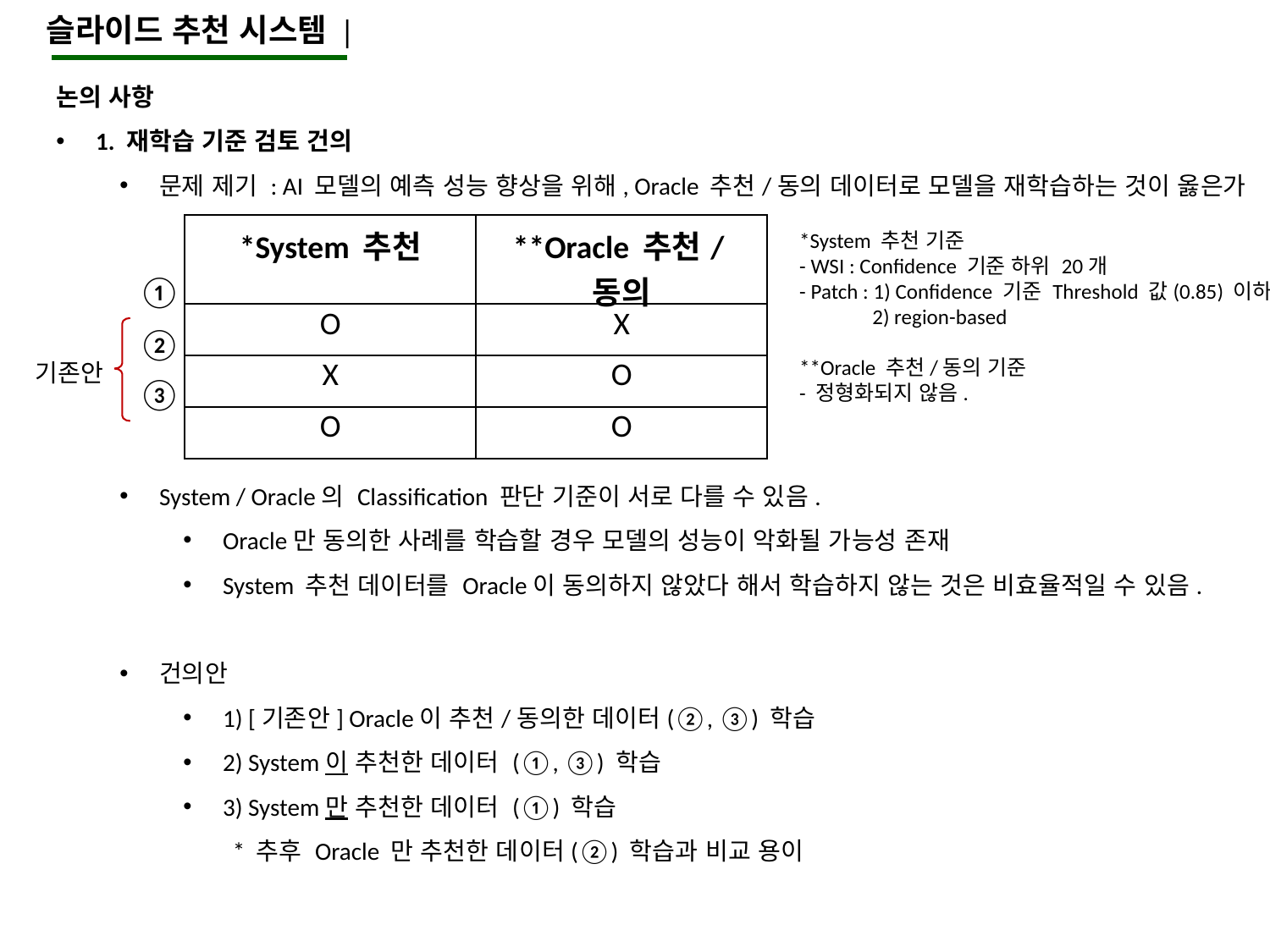

슬라이드 추천 시스템 |
논의 사항
1. 재학습 기준 검토 건의
문제 제기 : AI 모델의 예측 성능 향상을 위해, Oracle 추천/동의 데이터로 모델을 재학습하는 것이 옳은가

System / Oracle의 Classification 판단 기준이 서로 다를 수 있음.
Oracle만 동의한 사례를 학습할 경우 모델의 성능이 악화될 가능성 존재
System 추천 데이터를 Oracle이 동의하지 않았다 해서 학습하지 않는 것은 비효율적일 수 있음.

건의안
1) [기존안] Oracle이 추천/동의한 데이터(②, ③) 학습
2) System이 추천한 데이터 (①, ③) 학습
3) System만 추천한 데이터 (①) 학습
         * 추후 Oracle 만 추천한 데이터(②) 학습과 비교 용이
| \*System 추천 | \*\*Oracle 추천/동의 |
| --- | --- |
| O | X |
| X | O |
| O | O |
*System 추천 기준
- WSI : Confidence 기준 하위 20개
- Patch : 1) Confidence 기준 Threshold 값(0.85) 이하,
               2) region-based

**Oracle 추천/동의 기준
- 정형화되지 않음.
①
②
③

기존안